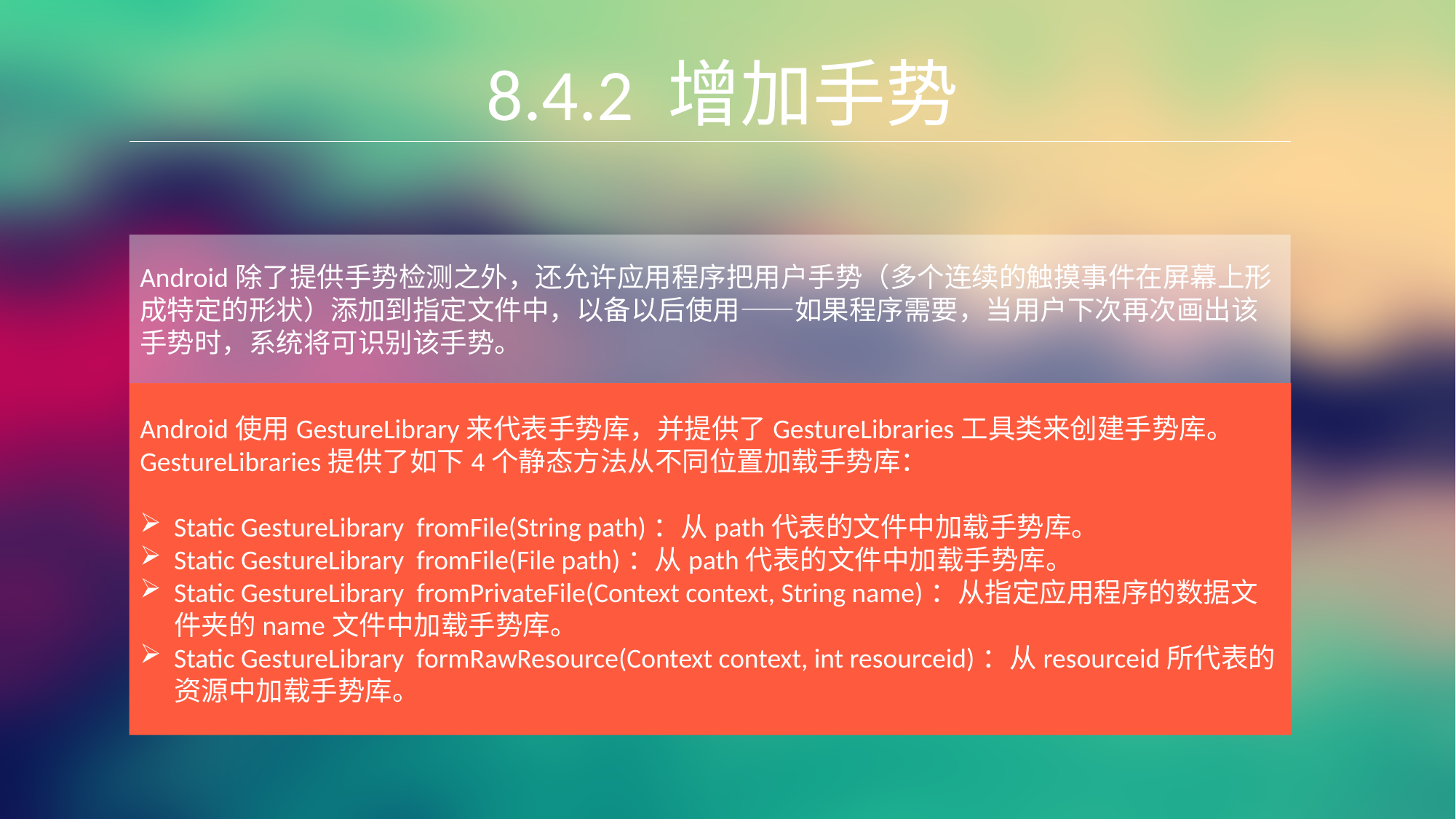

8.4.2 增加手势
Android除了提供手势检测之外，还允许应用程序把用户手势（多个连续的触摸事件在屏幕上形成特定的形状）添加到指定文件中，以备以后使用——如果程序需要，当用户下次再次画出该手势时，系统将可识别该手势。

Android使用GestureLibrary来代表手势库，并提供了GestureLibraries工具类来创建手势库。 GestureLibraries提供了如下4个静态方法从不同位置加载手势库：

Static GestureLibrary  fromFile(String path)：从path代表的文件中加载手势库。
Static GestureLibrary  fromFile(File path)：从path代表的文件中加载手势库。
Static GestureLibrary  fromPrivateFile(Context context, String name)：从指定应用程序的数据文件夹的name文件中加载手势库。
Static GestureLibrary  formRawResource(Context context, int resourceid)：从resourceid所代表的资源中加载手势库。